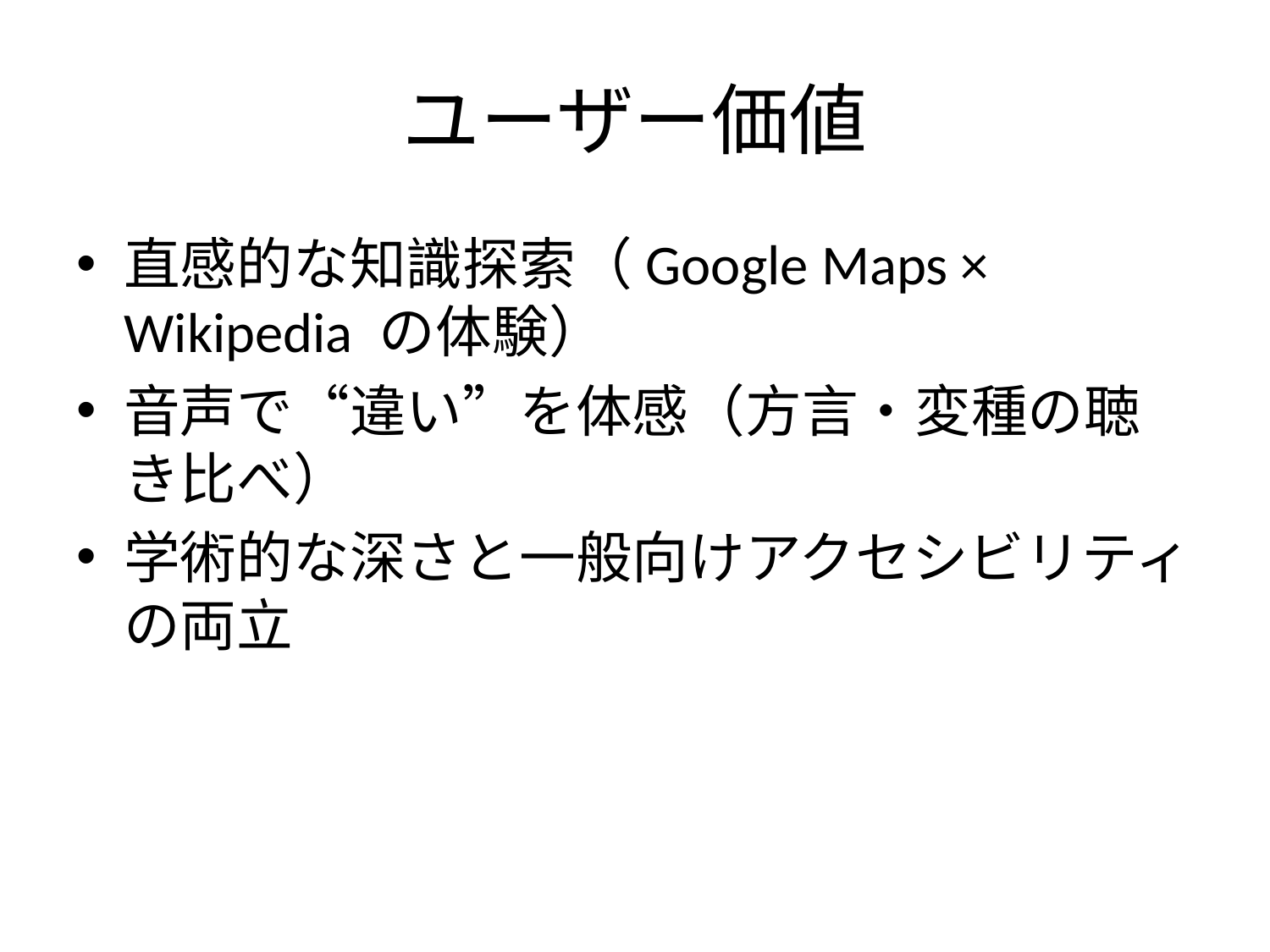

# ユーザー価値
直感的な知識探索（Google Maps × Wikipedia の体験）
音声で“違い”を体感（方言・変種の聴き比べ）
学術的な深さと一般向けアクセシビリティの両立